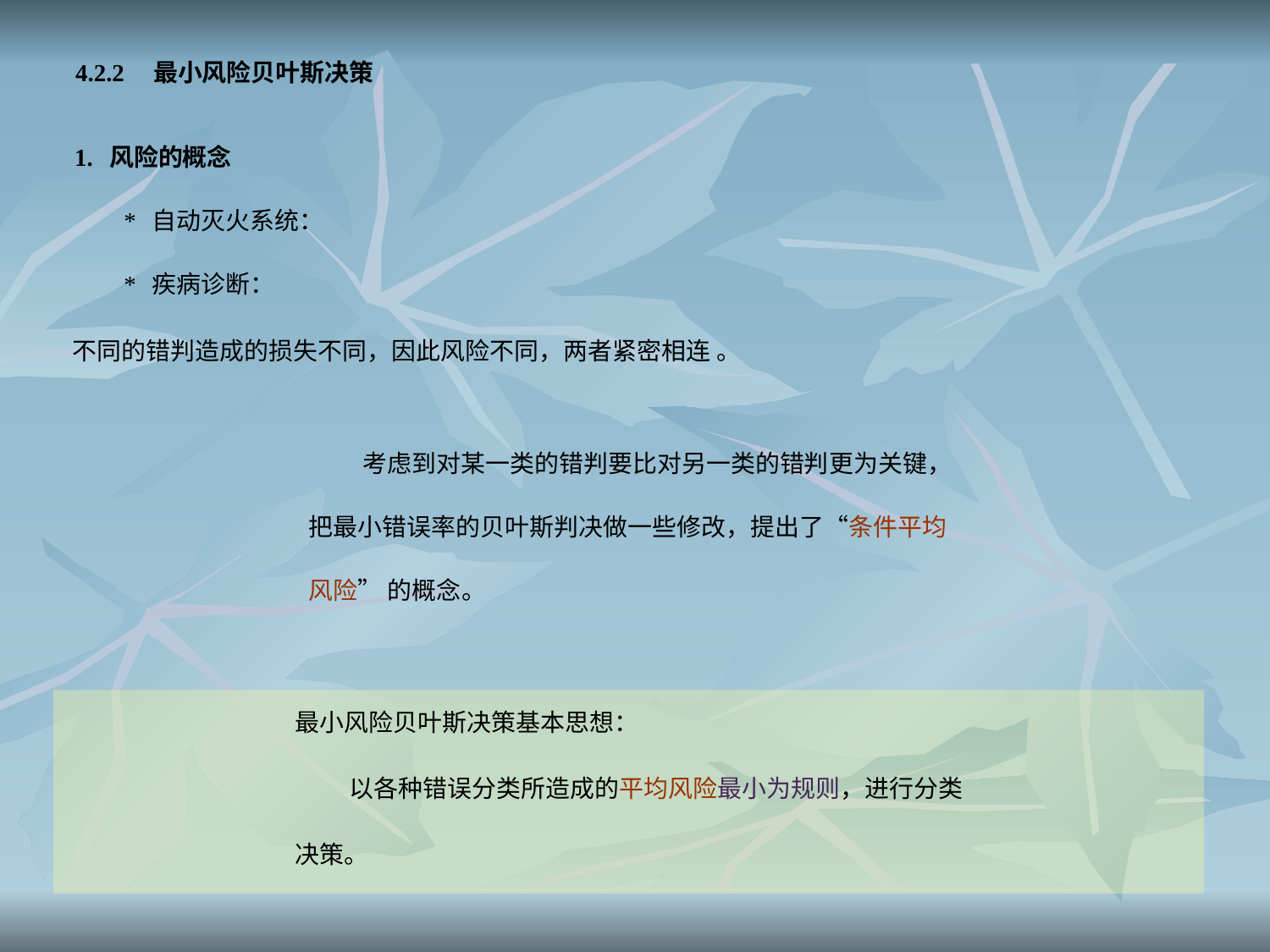

4.2.2   最小风险贝叶斯决策
1. 风险的概念
        * 自动灭火系统：
        * 疾病诊断：
不同的错判造成的损失不同，因此风险不同，两者紧密相连 。
        考虑到对某一类的错判要比对另一类的错判更为关键，
把最小错误率的贝叶斯判决做一些修改，提出了“条件平均
风险” 的概念。
最小风险贝叶斯决策基本思想：
        以各种错误分类所造成的平均风险最小为规则，进行分类
决策。